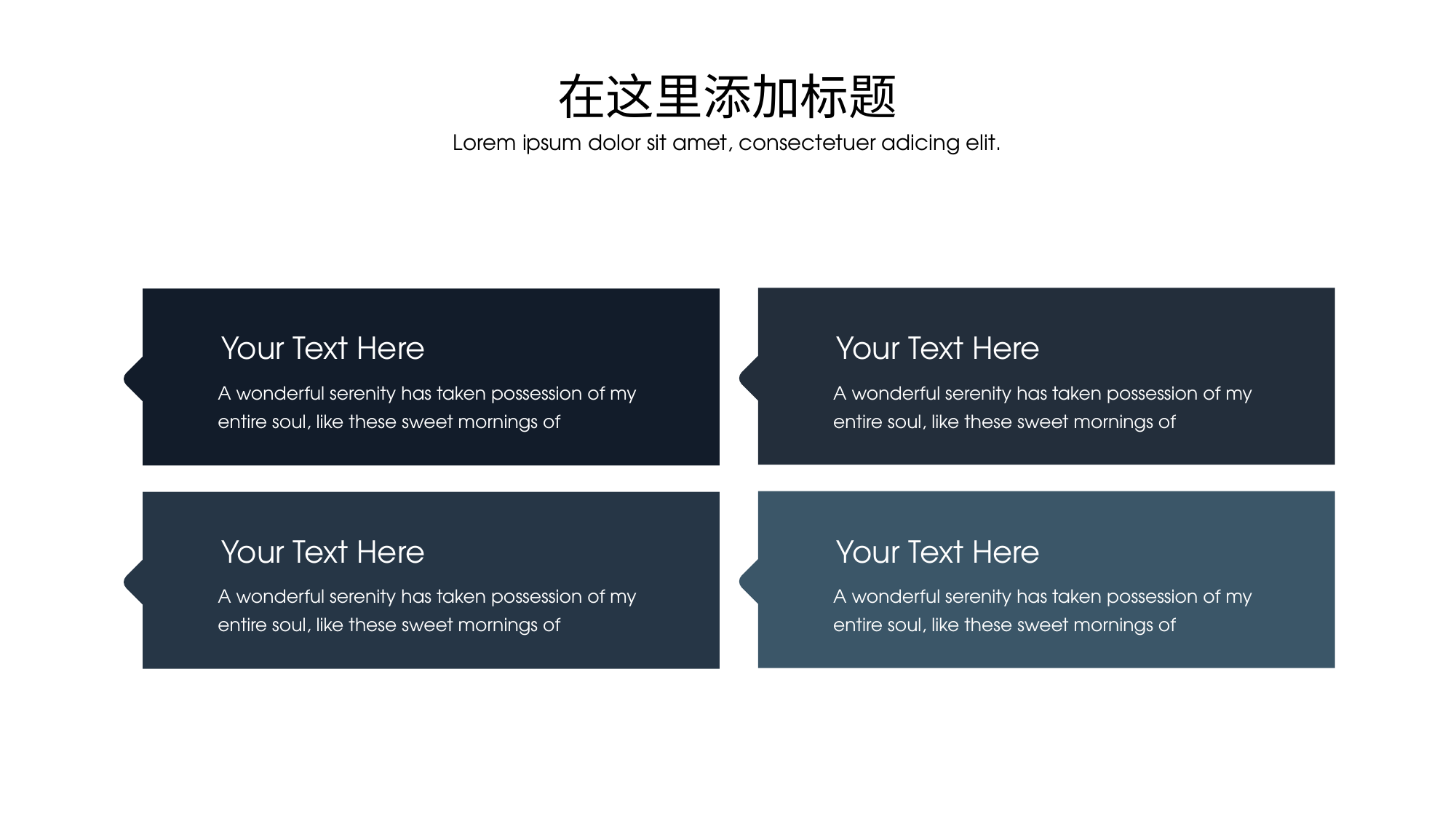

在这里添加标题
Lorem ipsum dolor sit amet, consectetuer adicing elit.

Your Text Here
Your Text Here
A wonderful serenity has taken possession of my entire soul, like these sweet mornings of
A wonderful serenity has taken possession of my entire soul, like these sweet mornings of

Your Text Here
Your Text Here
A wonderful serenity has taken possession of my entire soul, like these sweet mornings of
A wonderful serenity has taken possession of my entire soul, like these sweet mornings of